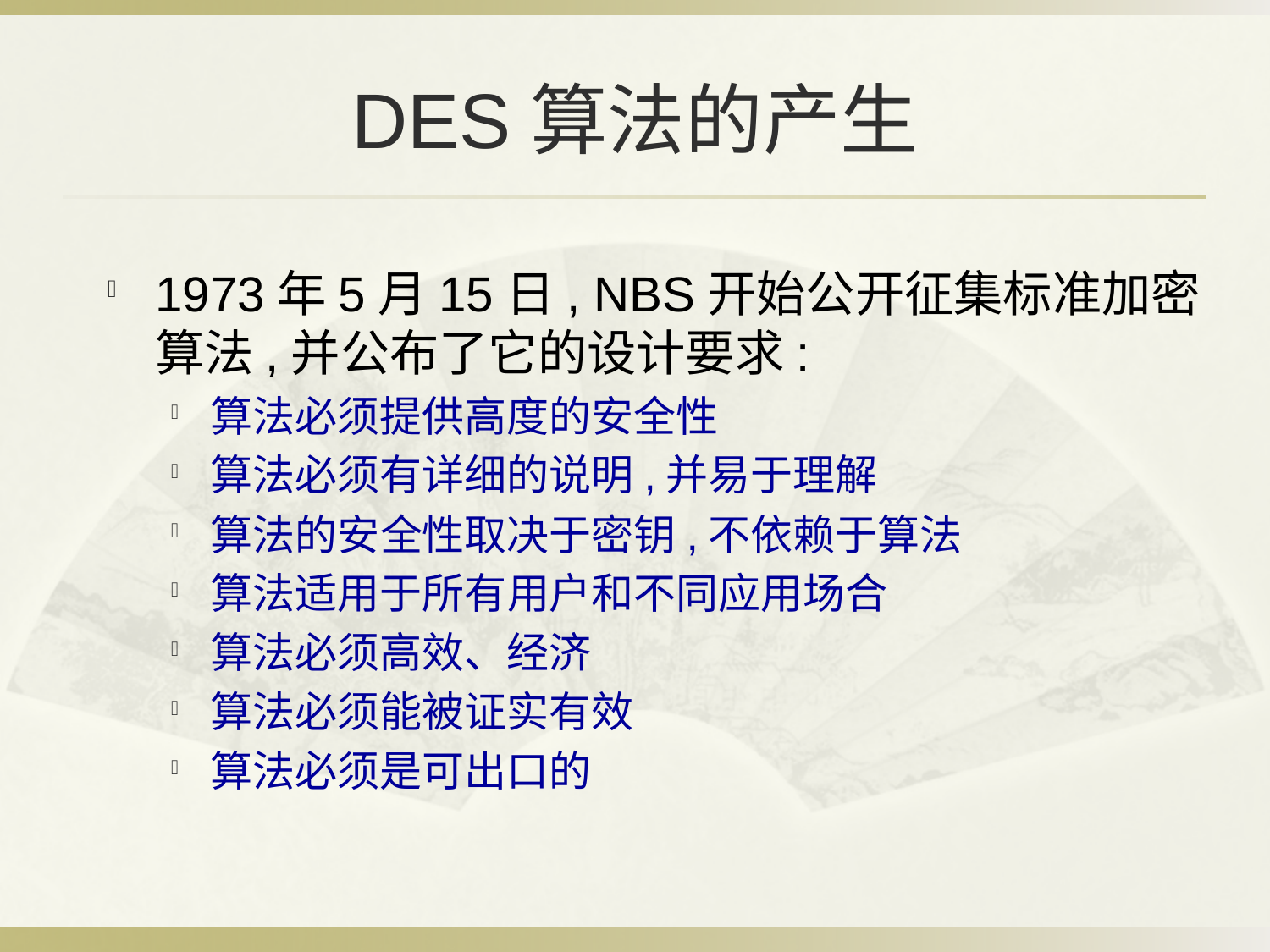

# DES算法的产生
1973年5月15日, NBS开始公开征集标准加密算法,并公布了它的设计要求:
算法必须提供高度的安全性
算法必须有详细的说明,并易于理解
算法的安全性取决于密钥,不依赖于算法
算法适用于所有用户和不同应用场合
算法必须高效、经济
算法必须能被证实有效
算法必须是可出口的